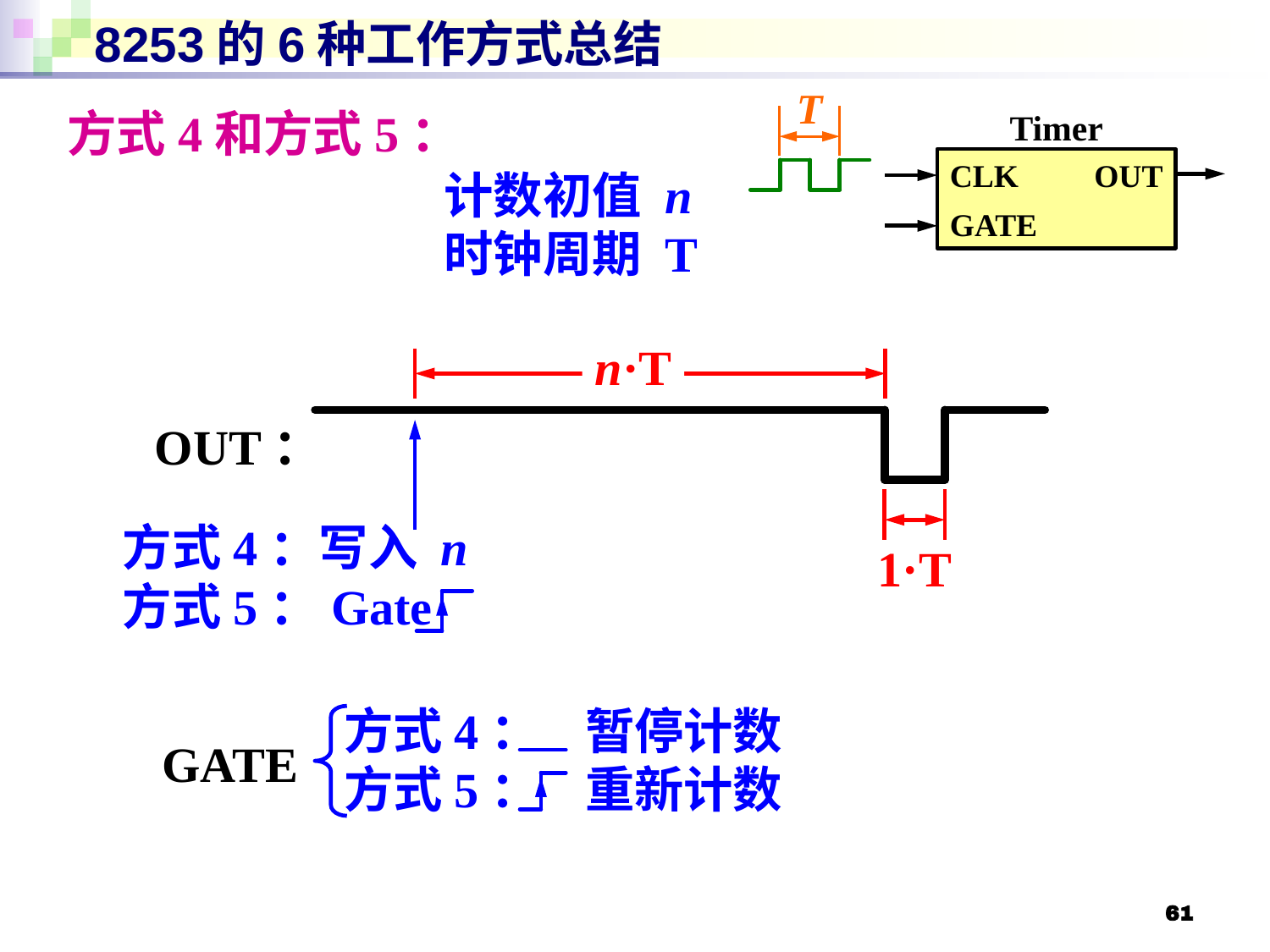

# 8253的6种工作方式总结
T
方式4和方式5：
Timer

CLK
OUT
GATE
计数初值 n
时钟周期 T
n·T
OUT：
方式4：写入 n
方式5：Gate
1·T
方式4：    暂停计数
方式5：    重新计数

GATE
61